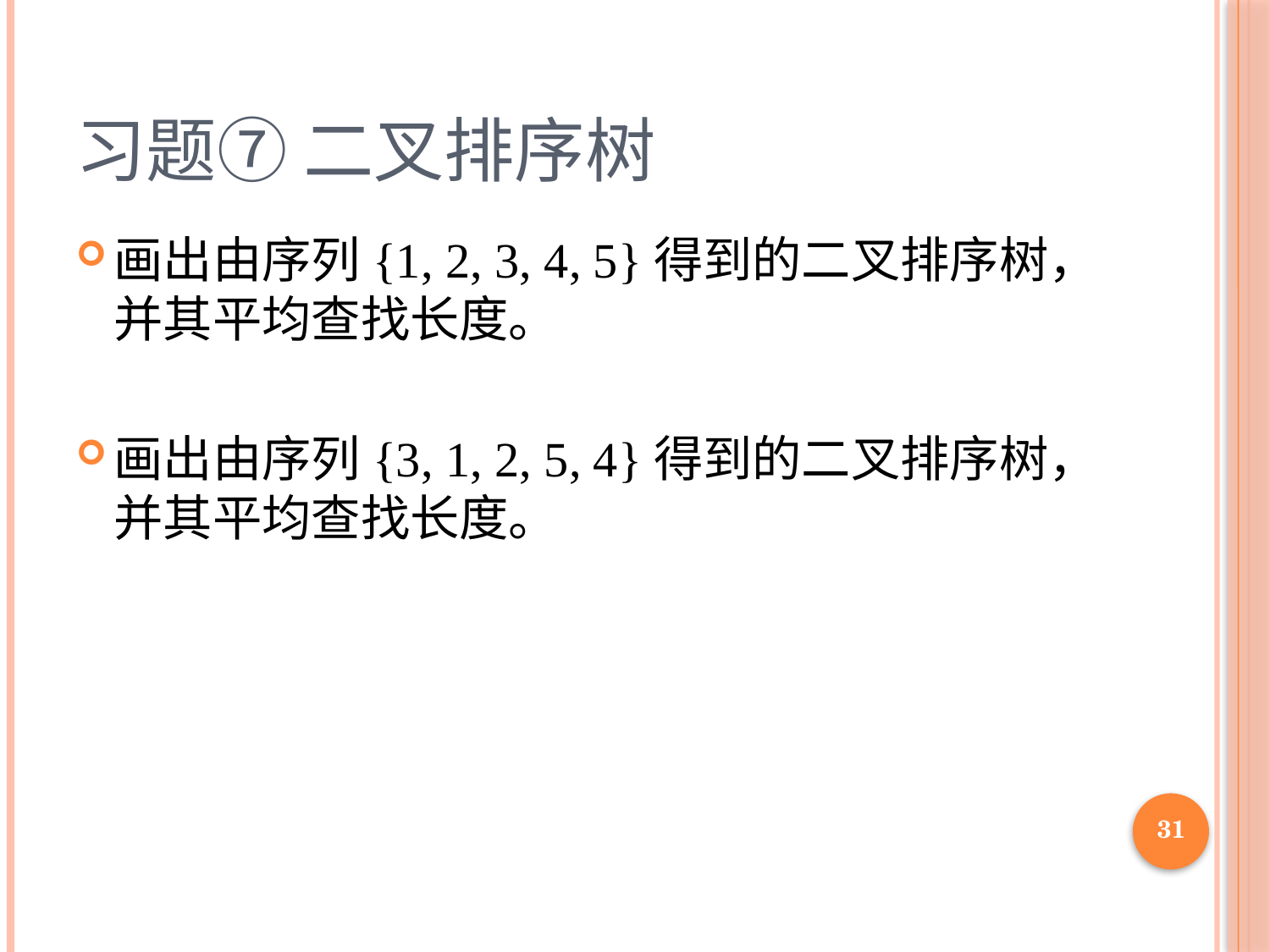

# 习题⑦ 二叉排序树
画出由序列{1, 2, 3, 4, 5}得到的二叉排序树，并其平均查找长度。

画出由序列{3, 1, 2, 5, 4}得到的二叉排序树，并其平均查找长度。
31